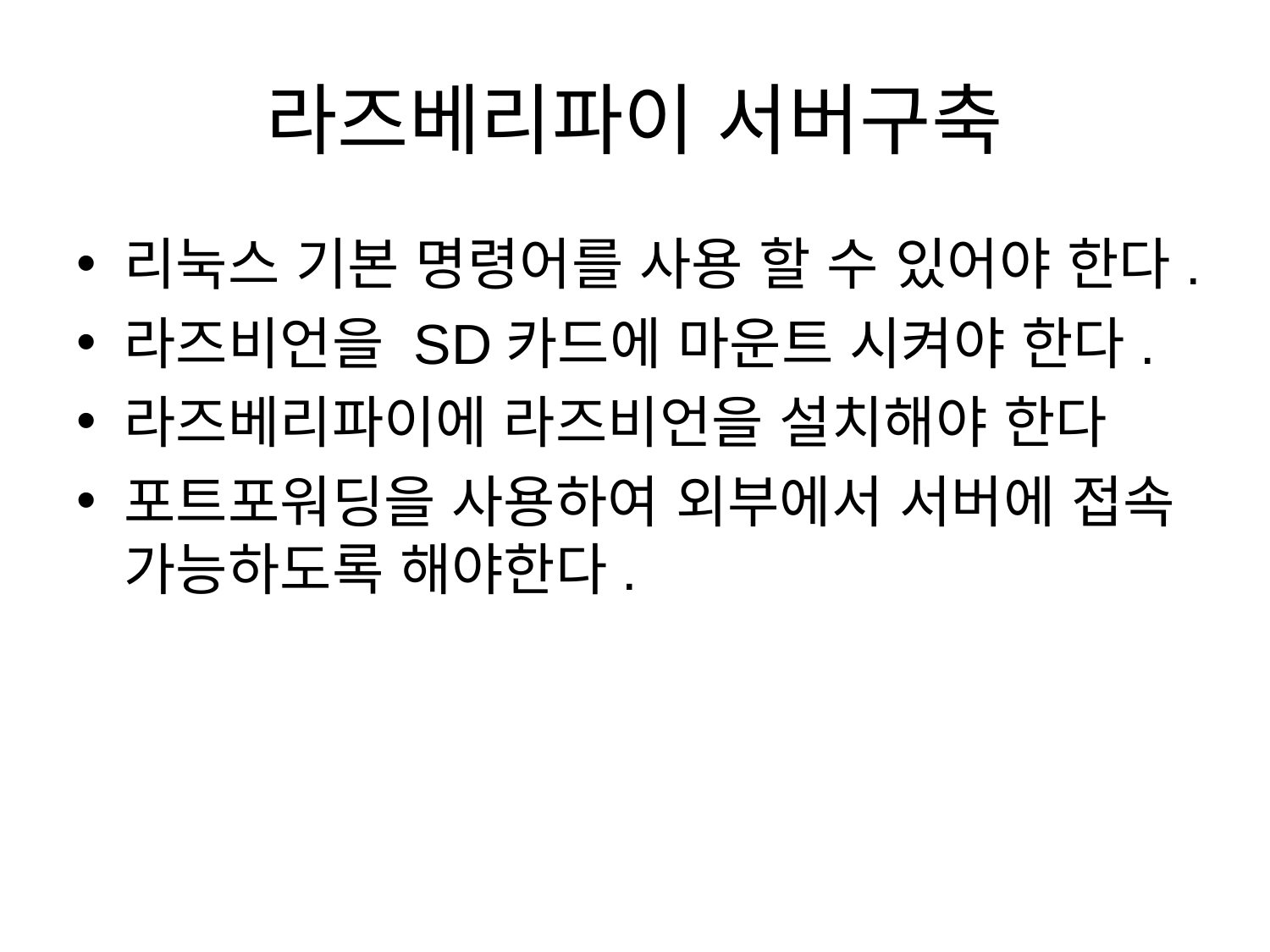

# 라즈베리파이 서버구축
리눅스 기본 명령어를 사용 할 수 있어야 한다.
라즈비언을 SD카드에 마운트 시켜야 한다.
라즈베리파이에 라즈비언을 설치해야 한다
포트포워딩을 사용하여 외부에서 서버에 접속 가능하도록 해야한다.